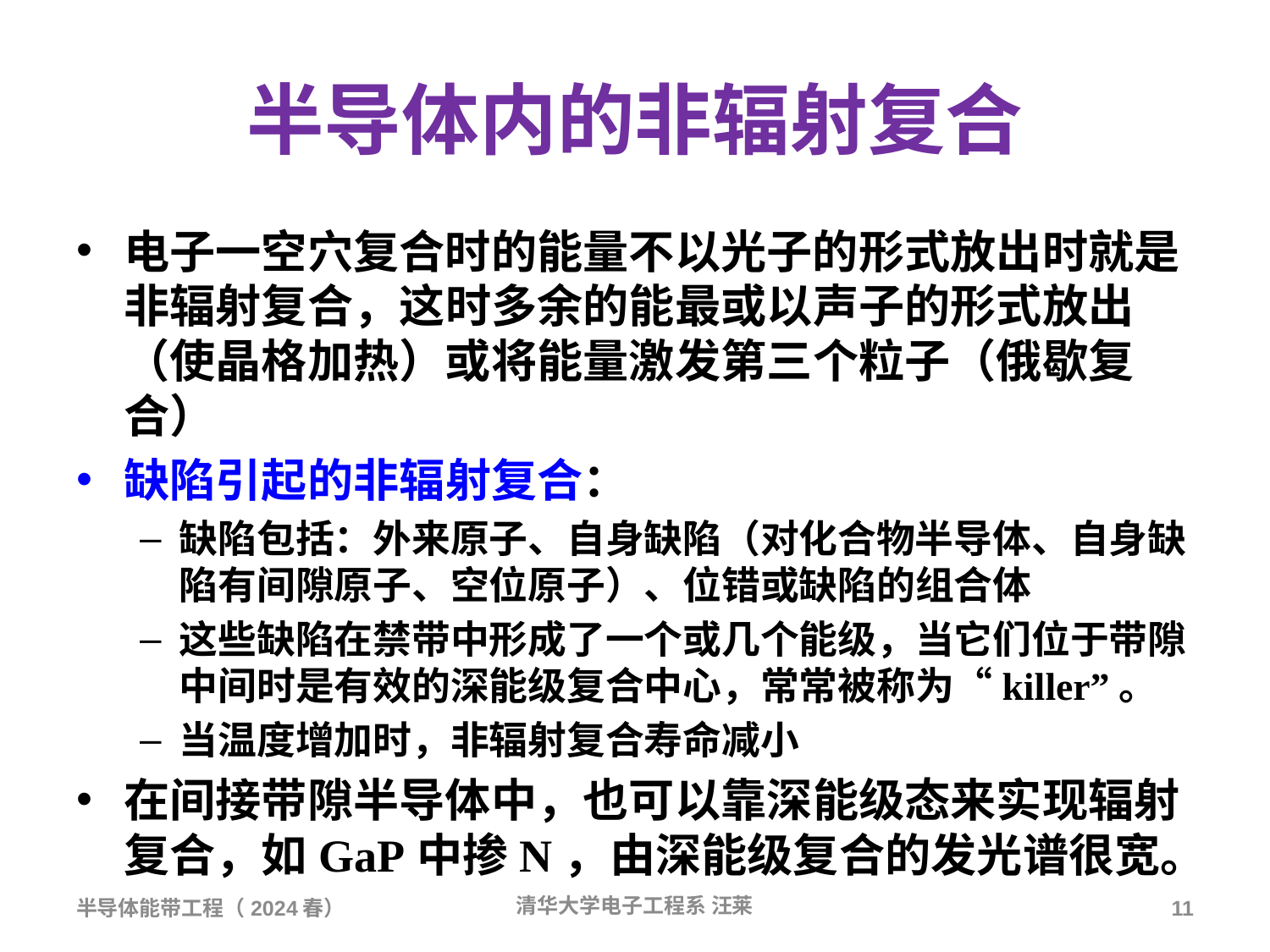

# 半导体内的非辐射复合
电子一空穴复合时的能量不以光子的形式放出时就是非辐射复合，这时多余的能最或以声子的形式放出（使晶格加热）或将能量激发第三个粒子（俄歇复合）
缺陷引起的非辐射复合：
缺陷包括：外来原子、自身缺陷（对化合物半导体、自身缺陷有间隙原子、空位原子）、位错或缺陷的组合体
这些缺陷在禁带中形成了一个或几个能级，当它们位于带隙中间时是有效的深能级复合中心，常常被称为“killer”。
当温度增加时，非辐射复合寿命减小
在间接带隙半导体中，也可以靠深能级态来实现辐射复合，如GaP中掺N，由深能级复合的发光谱很宽。
半导体能带工程（2024春）
清华大学电子工程系 汪莱
11